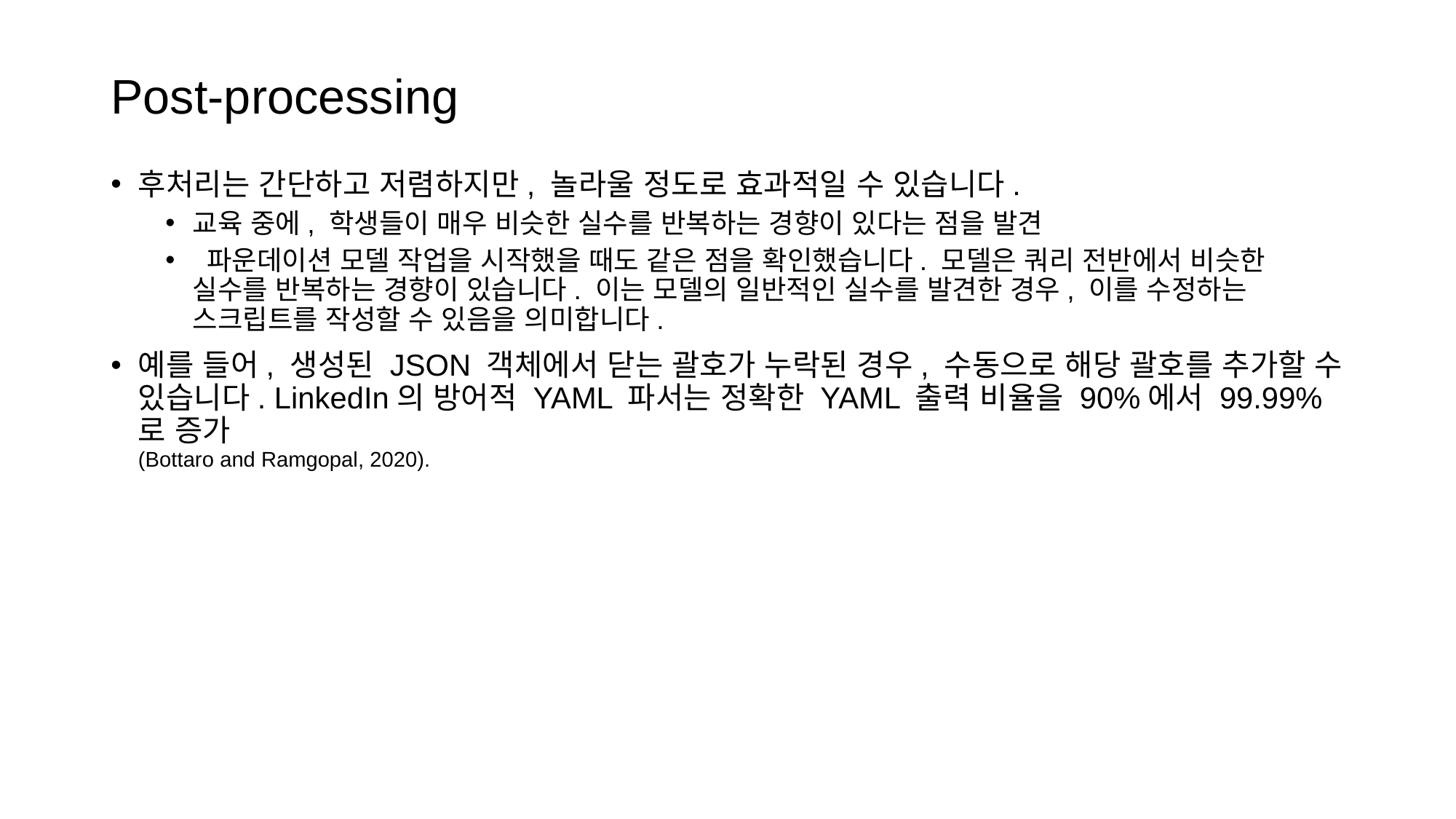

# Post-processing
후처리는 간단하고 저렴하지만, 놀라울 정도로 효과적일 수 있습니다.
교육 중에, 학생들이 매우 비슷한 실수를 반복하는 경향이 있다는 점을 발견
 파운데이션 모델 작업을 시작했을 때도 같은 점을 확인했습니다. 모델은 쿼리 전반에서 비슷한 실수를 반복하는 경향이 있습니다. 이는 모델의 일반적인 실수를 발견한 경우, 이를 수정하는 스크립트를 작성할 수 있음을 의미합니다.
예를 들어, 생성된 JSON 객체에서 닫는 괄호가 누락된 경우, 수동으로 해당 괄호를 추가할 수 있습니다. LinkedIn의 방어적 YAML 파서는 정확한 YAML 출력 비율을 90%에서 99.99%로 증가
(Bottaro and Ramgopal, 2020).